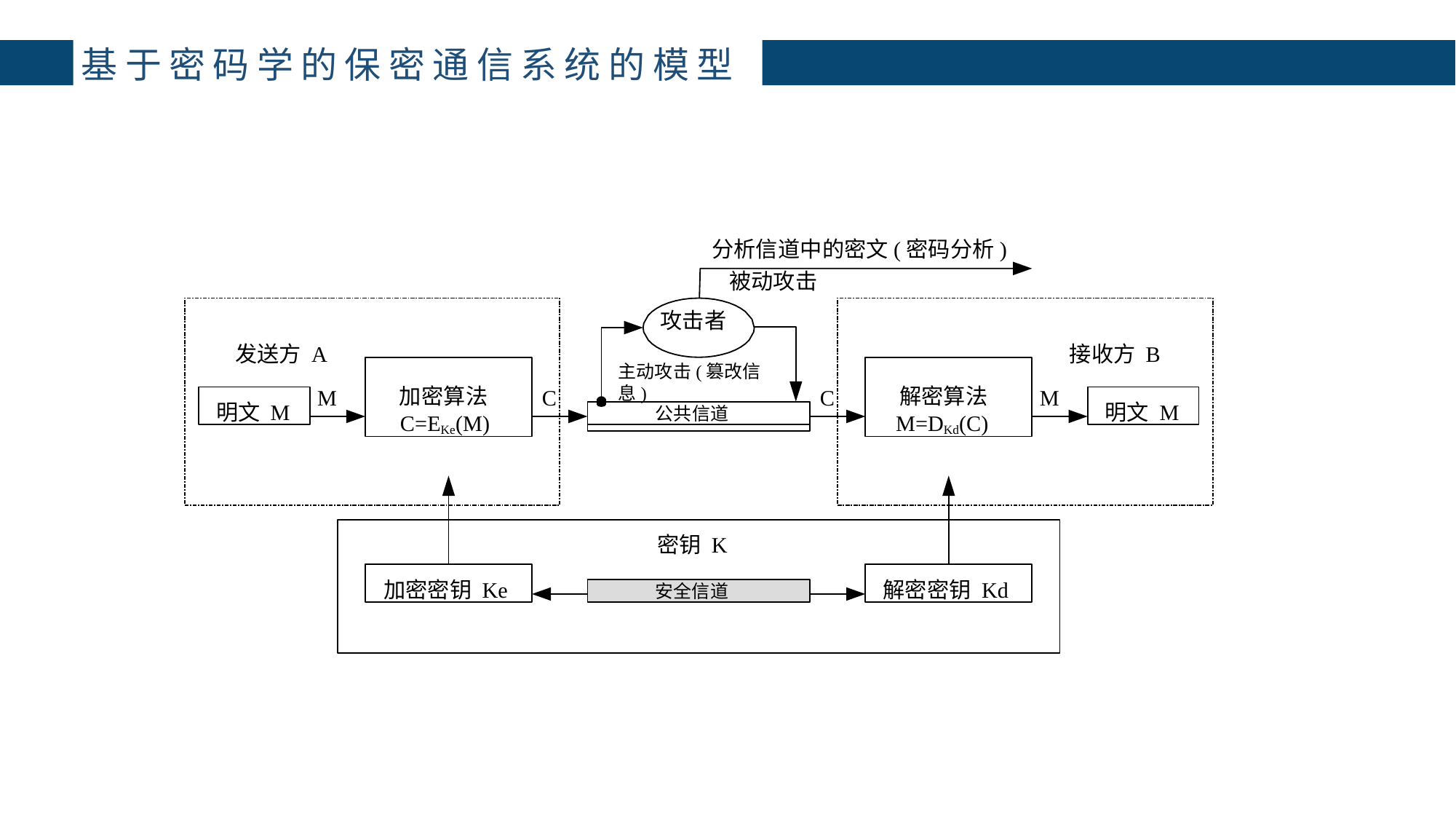

# 基于密码学的保密通信系统的模型
分析信道中的密文(密码分析) 被动攻击
攻击者

发送方 A
接收方 B

加密算法
C=EKe(M)

解密算法
M=DKd(C)
主动攻击(篡改信息)

M
C
C
M
明文 M
明文 M

公共信道

密钥 K

加密密钥 Ke
解密密钥 Kd
安全信道